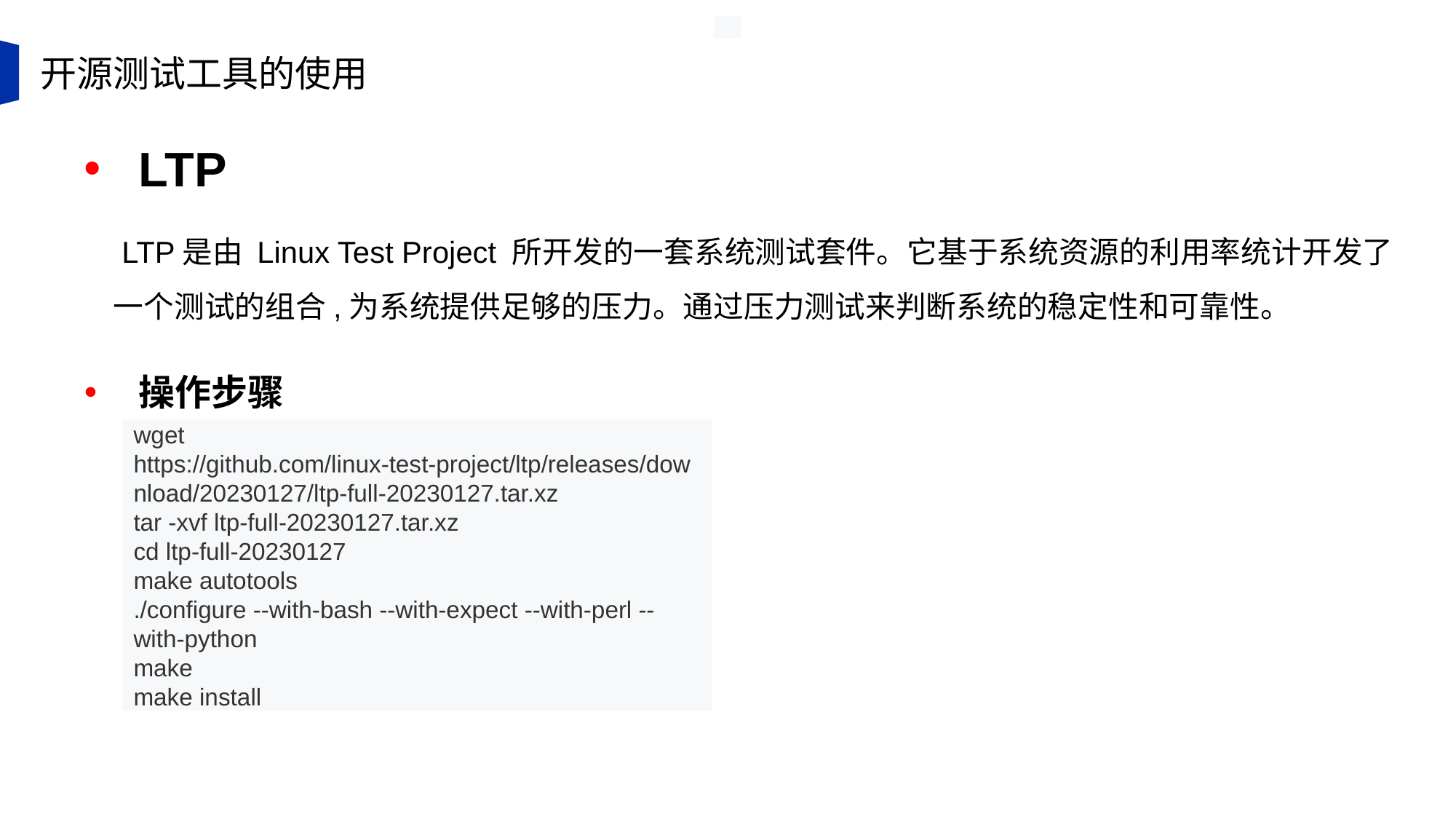

开源测试工具的使用

LTP
 LTP是由 Linux Test Project 所开发的一套系统测试套件。它基于系统资源的利用率统计开发了一个测试的组合,为系统提供足够的压力。通过压力测试来判断系统的稳定性和可靠性。
操作步骤
wget https://github.com/linux-test-project/ltp/releases/download/20230127/ltp-full-20230127.tar.xz
tar -xvf ltp-full-20230127.tar.xz
cd ltp-full-20230127
make autotools
./configure --with-bash --with-expect --with-perl --with-python
make
make install